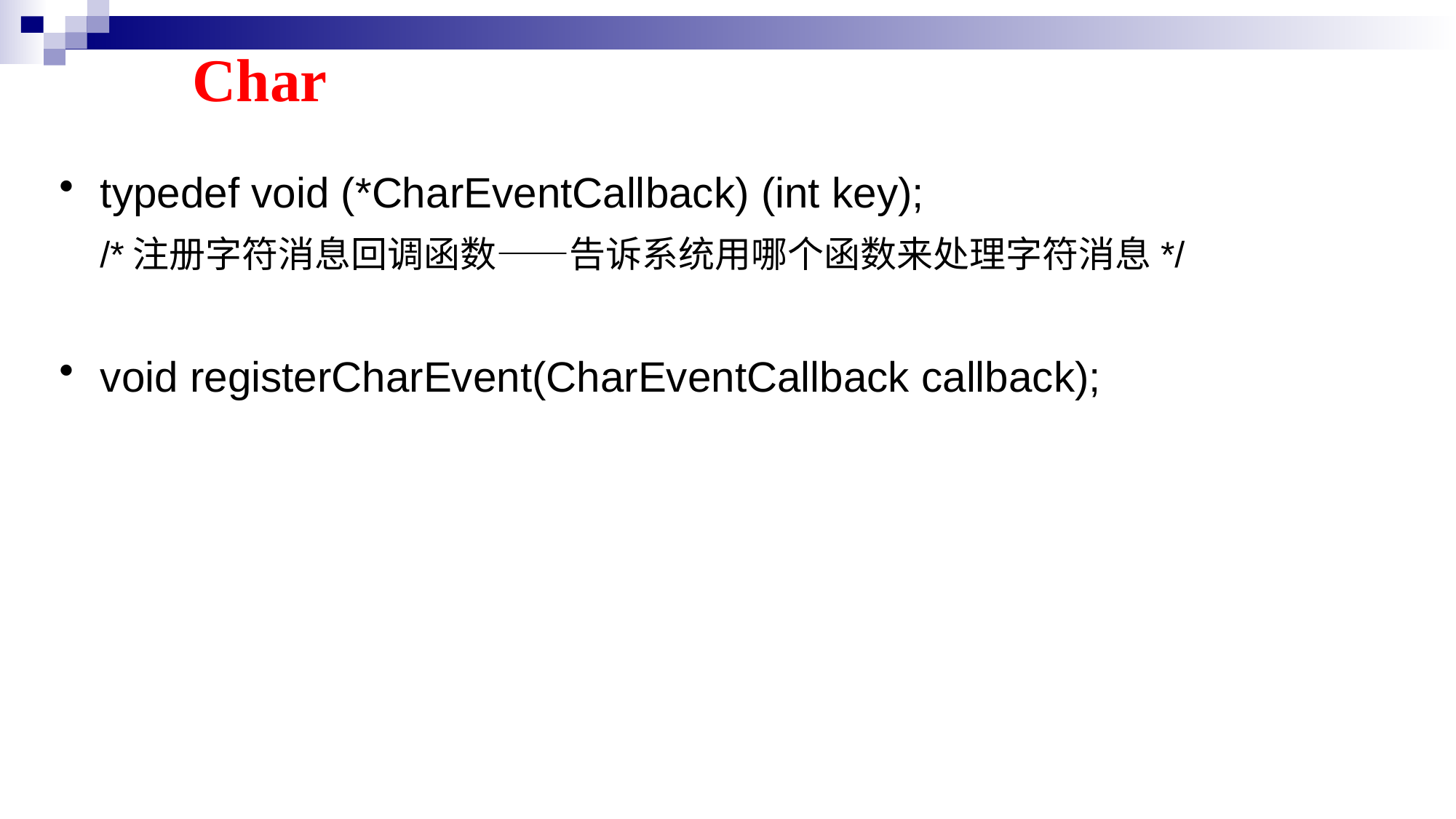

# Char
typedef void (*CharEventCallback) (int key);
    /*注册字符消息回调函数——告诉系统用哪个函数来处理字符消息*/

void registerCharEvent(CharEventCallback callback);